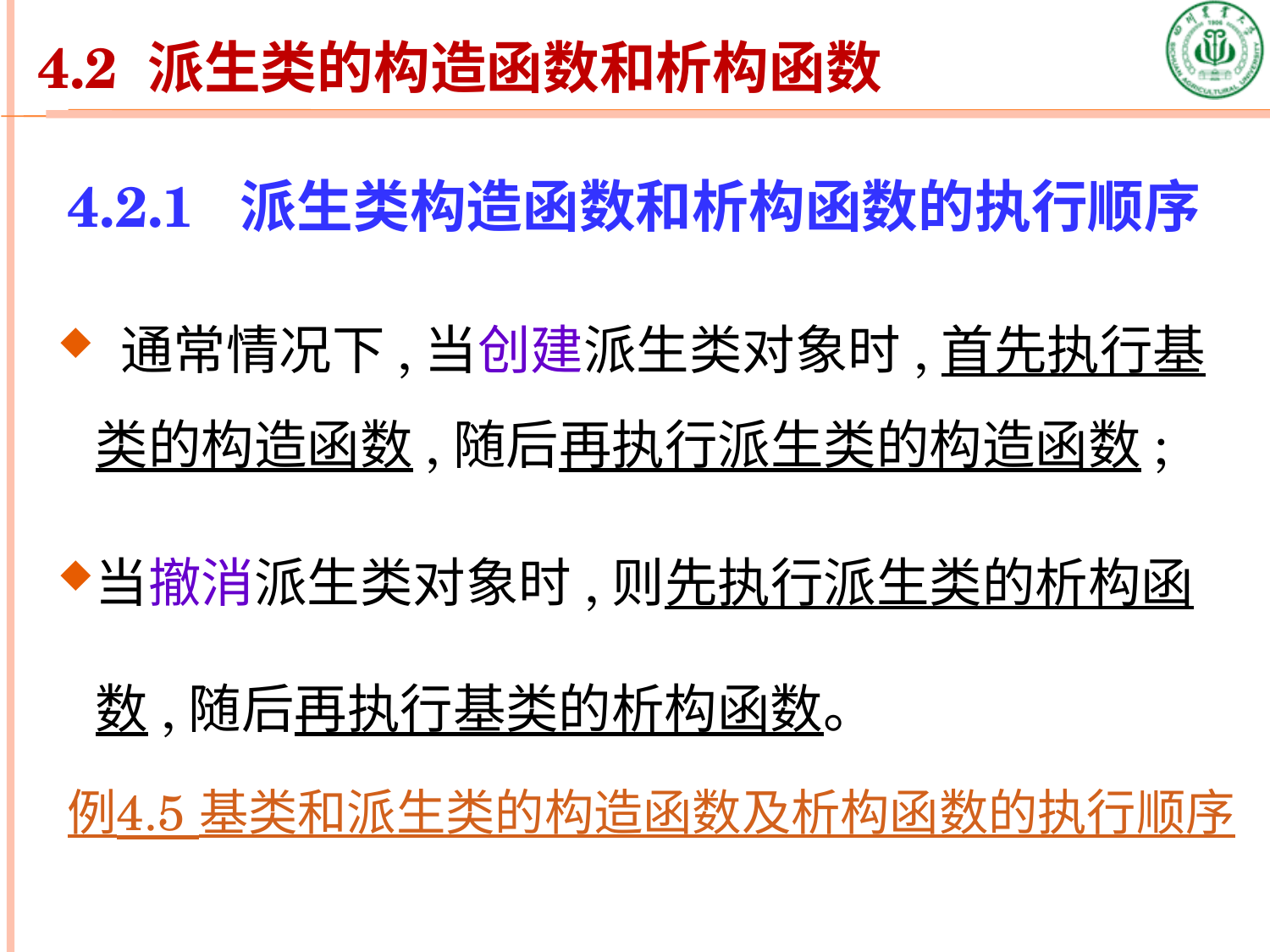

4.2 派生类的构造函数和析构函数
# 4.2.1  派生类构造函数和析构函数的执行顺序
 通常情况下,当创建派生类对象时,首先执行基类的构造函数,随后再执行派生类的构造函数;
当撤消派生类对象时,则先执行派生类的析构函数,随后再执行基类的析构函数。
例4.5 基类和派生类的构造函数及析构函数的执行顺序